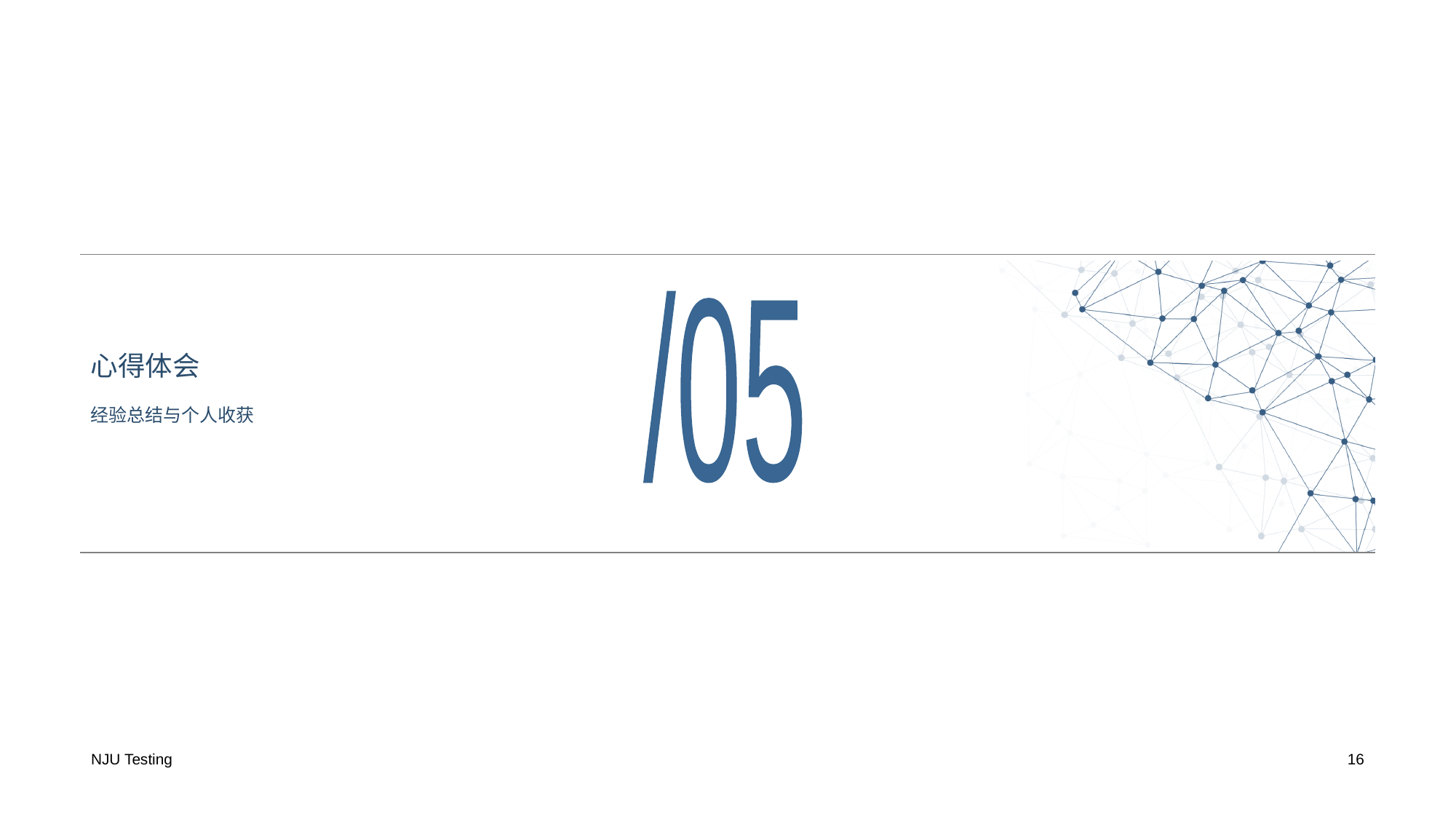

# 心得体会
/05
经验总结与个人收获

NJU Testing
16